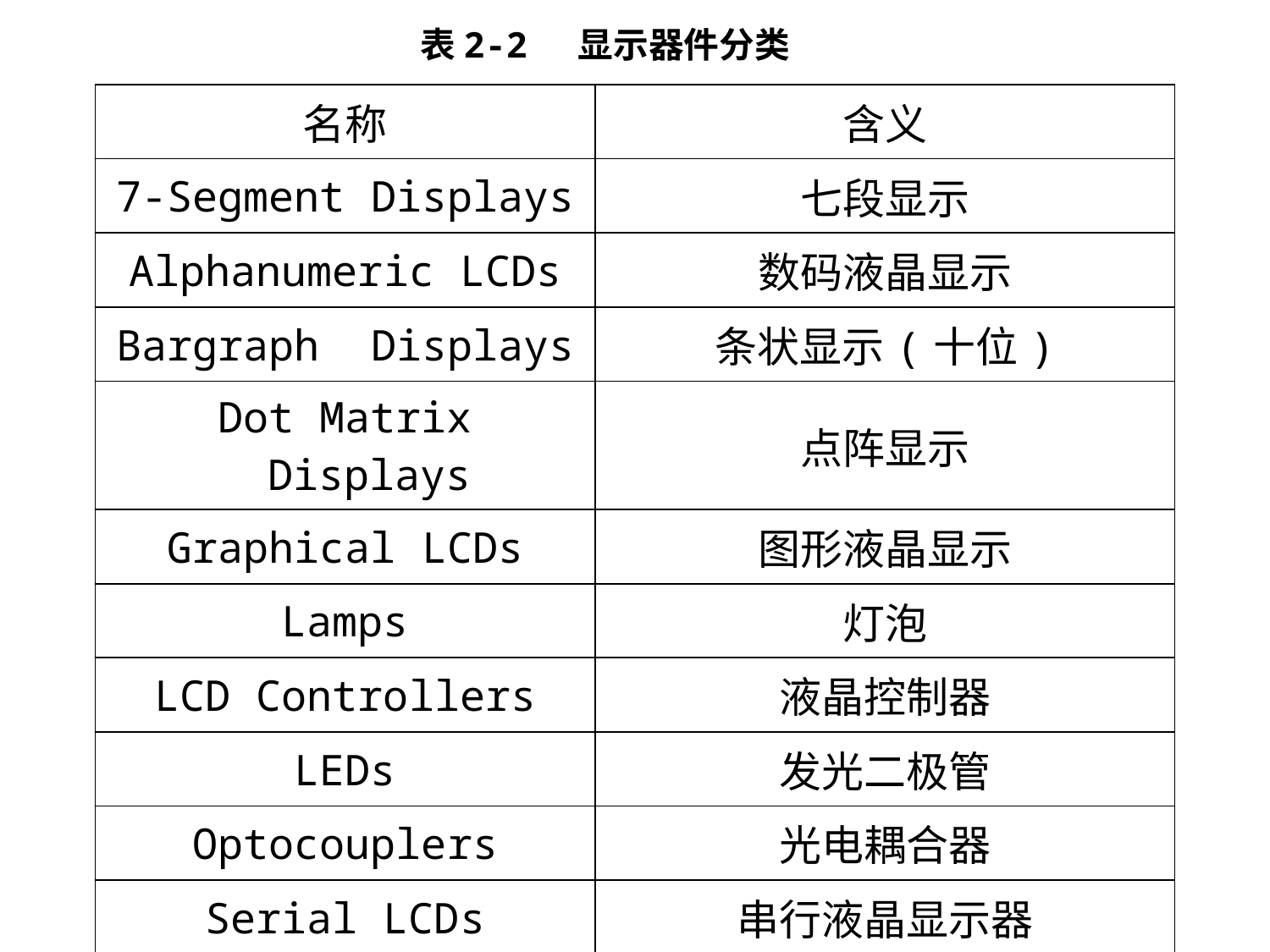

表2-2  显示器件分类
| 名称 | 含义 |
| --- | --- |
| 7-Segment Displays | 七段显示 |
| Alphanumeric LCDs | 数码液晶显示 |
| Bargraph Displays | 条状显示(十位) |
| Dot Matrix Displays | 点阵显示 |
| Graphical LCDs | 图形液晶显示 |
| Lamps | 灯泡 |
| LCD Controllers | 液晶控制器 |
| LEDs | 发光二极管 |
| Optocouplers | 光电耦合器 |
| Serial LCDs | 串行液晶显示器 |